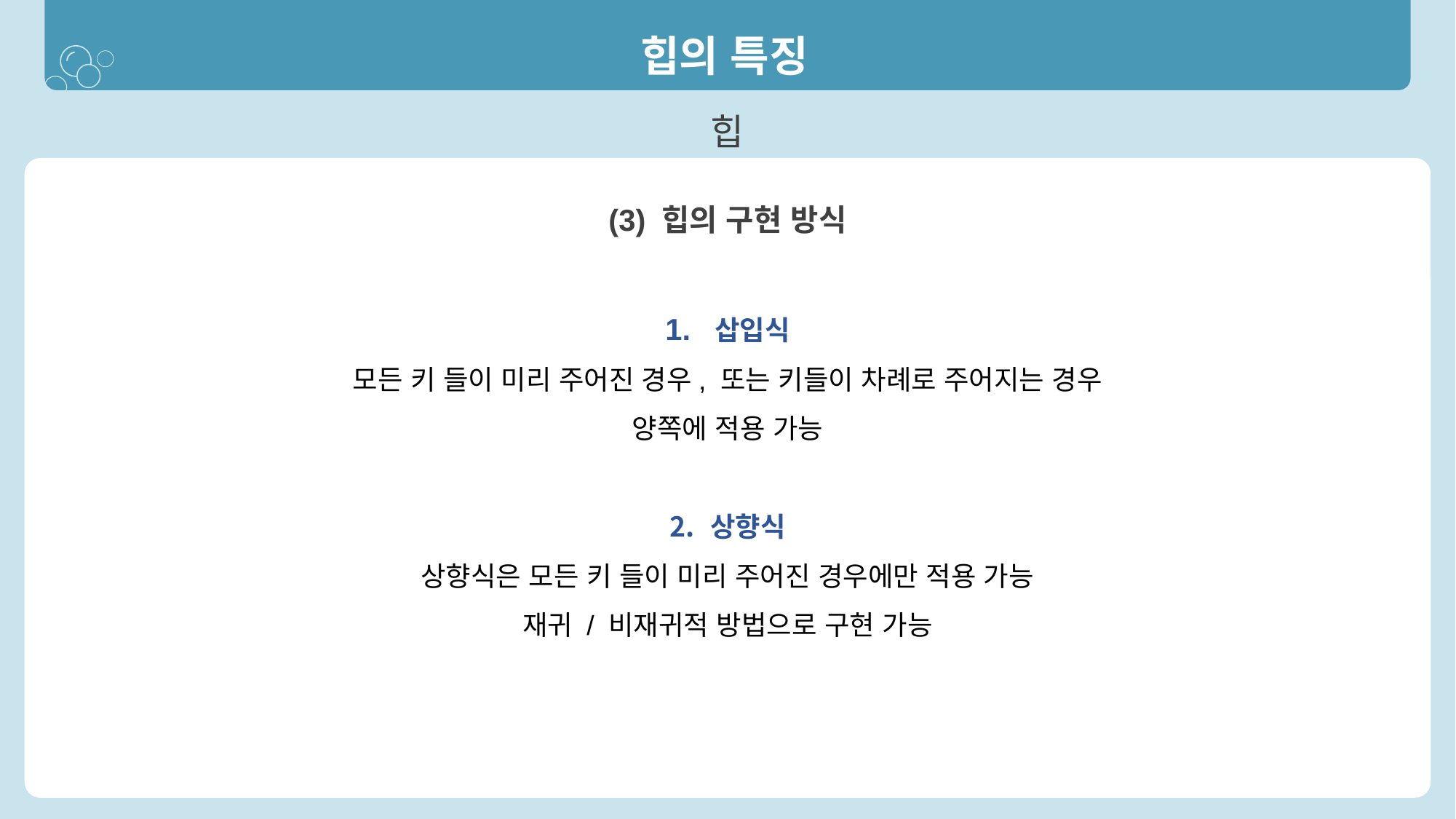

힙의 특징
힙

(3) 힙의 구현 방식

1.  삽입식
모든 키 들이 미리 주어진 경우, 또는 키들이 차례로 주어지는 경우
양쪽에 적용 가능

상향식
상향식은 모든 키 들이 미리 주어진 경우에만 적용 가능
재귀 / 비재귀적 방법으로 구현 가능